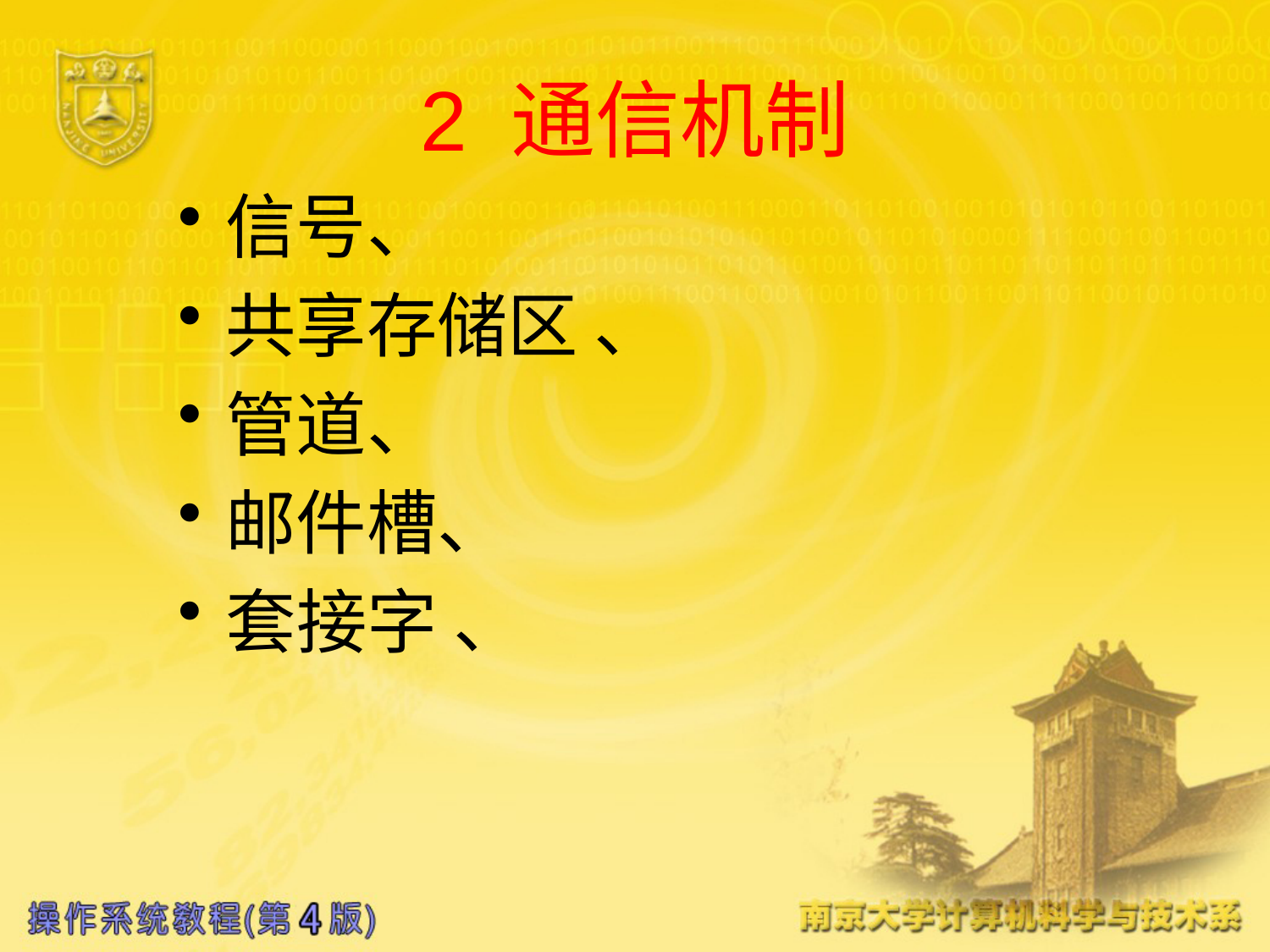

# 2 通信机制
信号、
共享存储区 、
管道、
邮件槽、
套接字 、